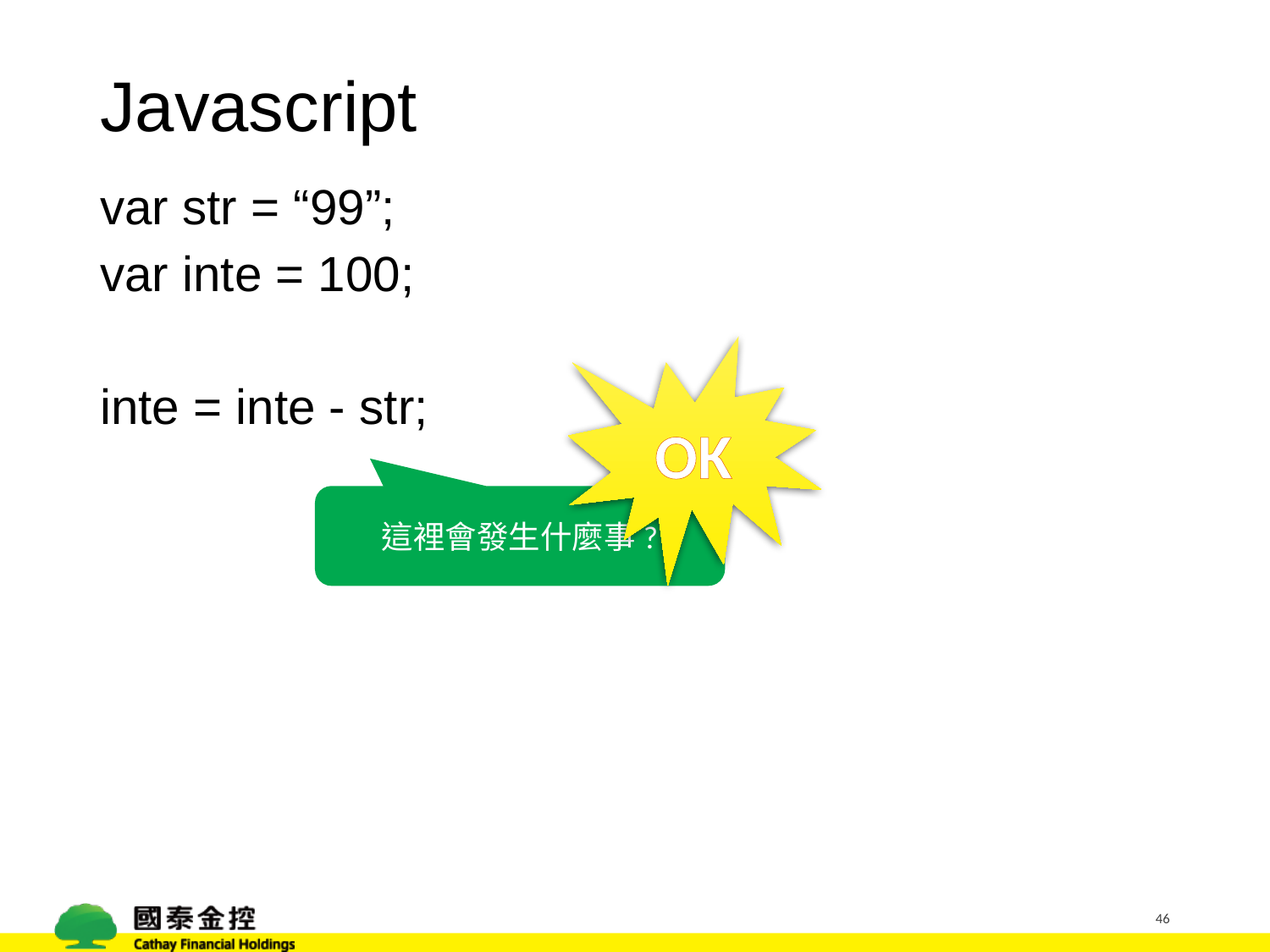

# Javascript
var str = “99”;
var inte = 100;

inte = inte - str;

OK
這裡會發生什麼事?